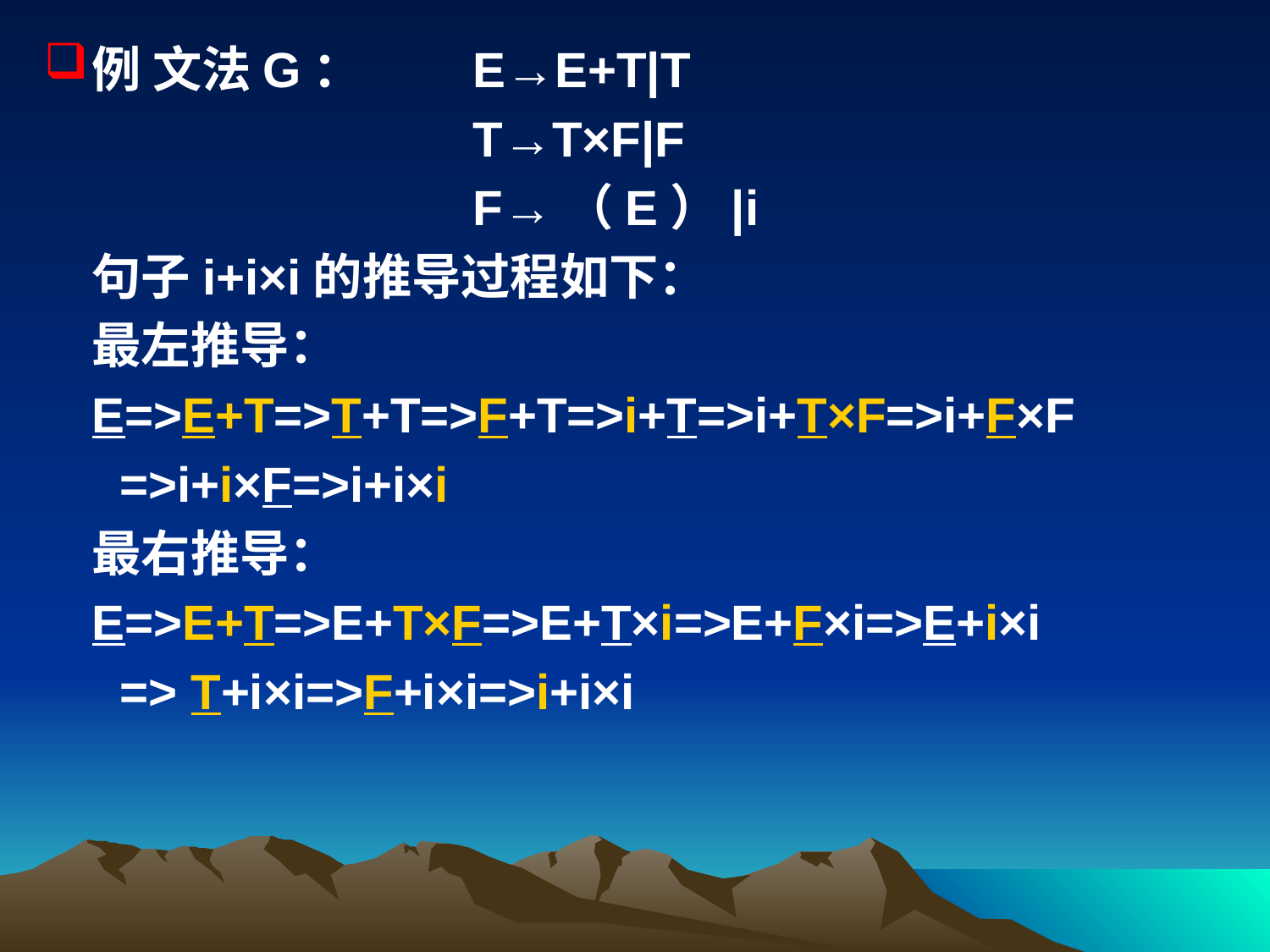

例 文法G：	E→E+T|T
				T→T×F|F
				F→（E）|i
	句子i+i×i的推导过程如下：
	最左推导：
	E=>E+T=>T+T=>F+T=>i+T=>i+T×F=>i+F×F
	  =>i+i×F=>i+i×i
	最右推导：
	E=>E+T=>E+T×F=>E+T×i=>E+F×i=>E+i×i
	  => T+i×i=>F+i×i=>i+i×i